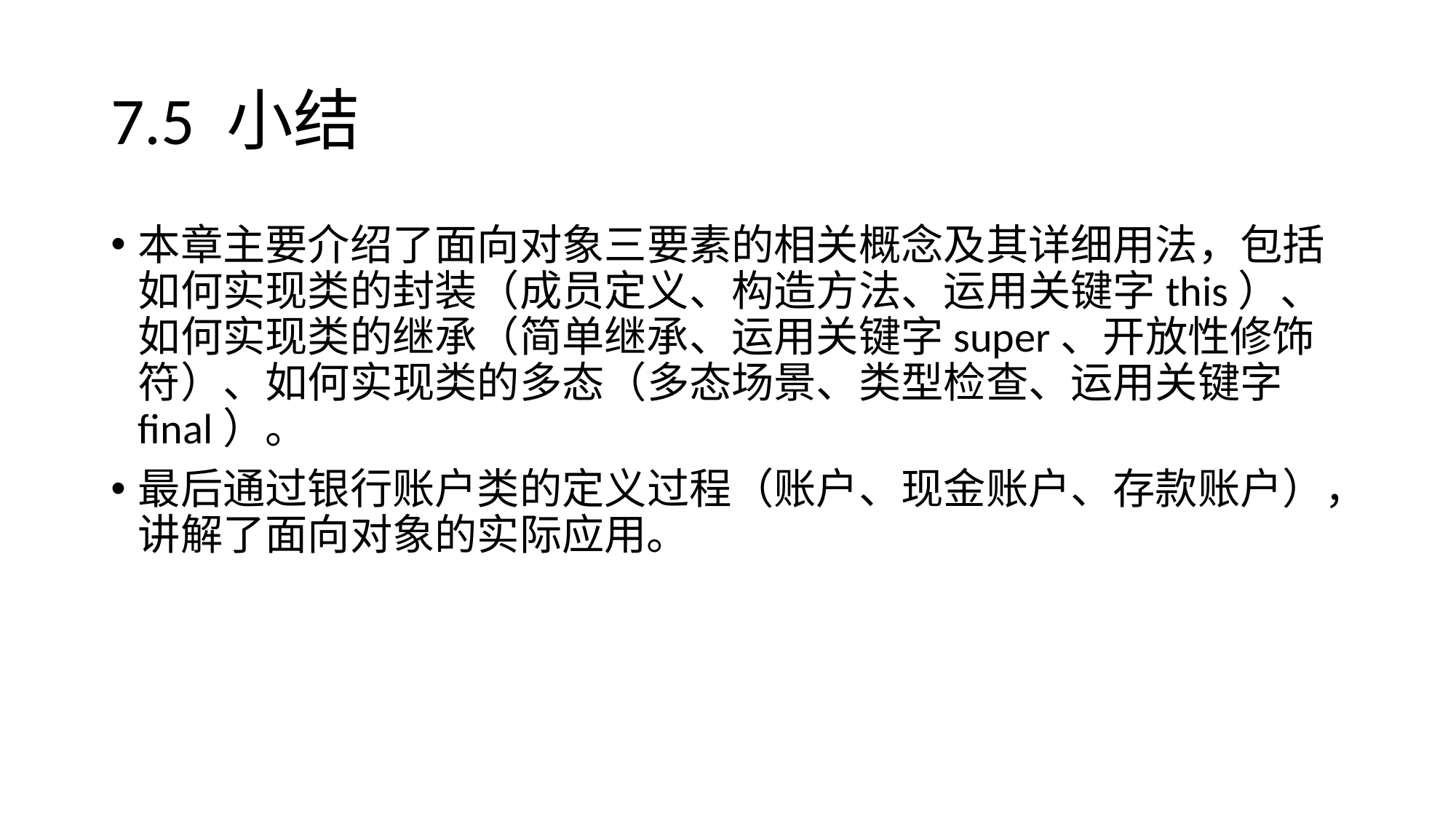

# 7.5 小结
本章主要介绍了面向对象三要素的相关概念及其详细用法，包括如何实现类的封装（成员定义、构造方法、运用关键字this）、如何实现类的继承（简单继承、运用关键字super、开放性修饰符）、如何实现类的多态（多态场景、类型检查、运用关键字final）。
最后通过银行账户类的定义过程（账户、现金账户、存款账户），讲解了面向对象的实际应用。